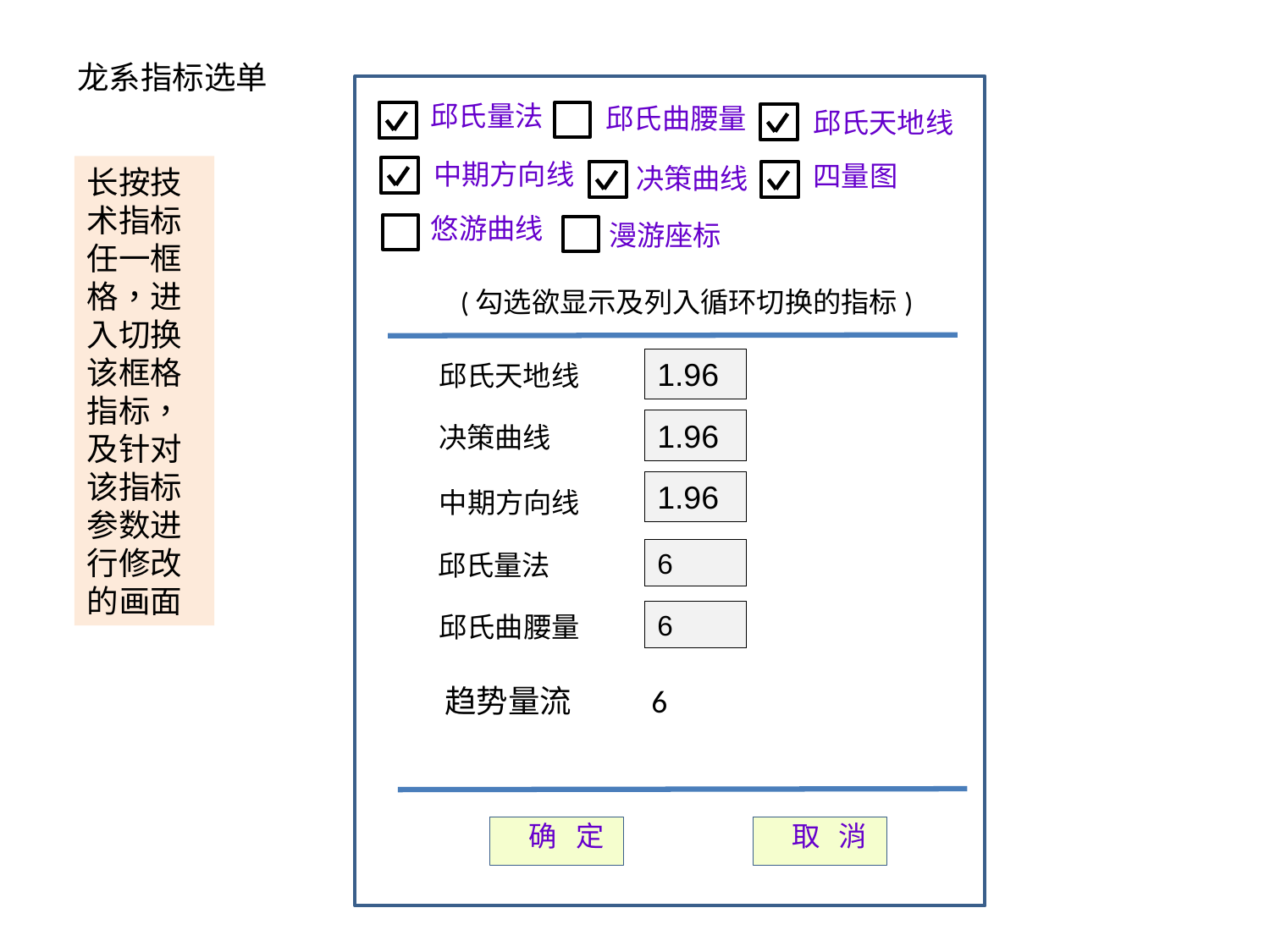

龙系指标选单

邱氏量法
邱氏曲腰量
邱氏天地线

中期方向线
四量图
决策曲线
长按技术指标任一框格，进入切换该框格指标，及针对该指标参数进行修改的画面

悠游曲线
漫游座标

(勾选欲显示及列入循环切换的指标)
1.96
邱氏天地线
1.96
决策曲线
1.96
中期方向线
6
邱氏量法
6
邱氏曲腰量
趋势量流          6
 确   定
 取   消